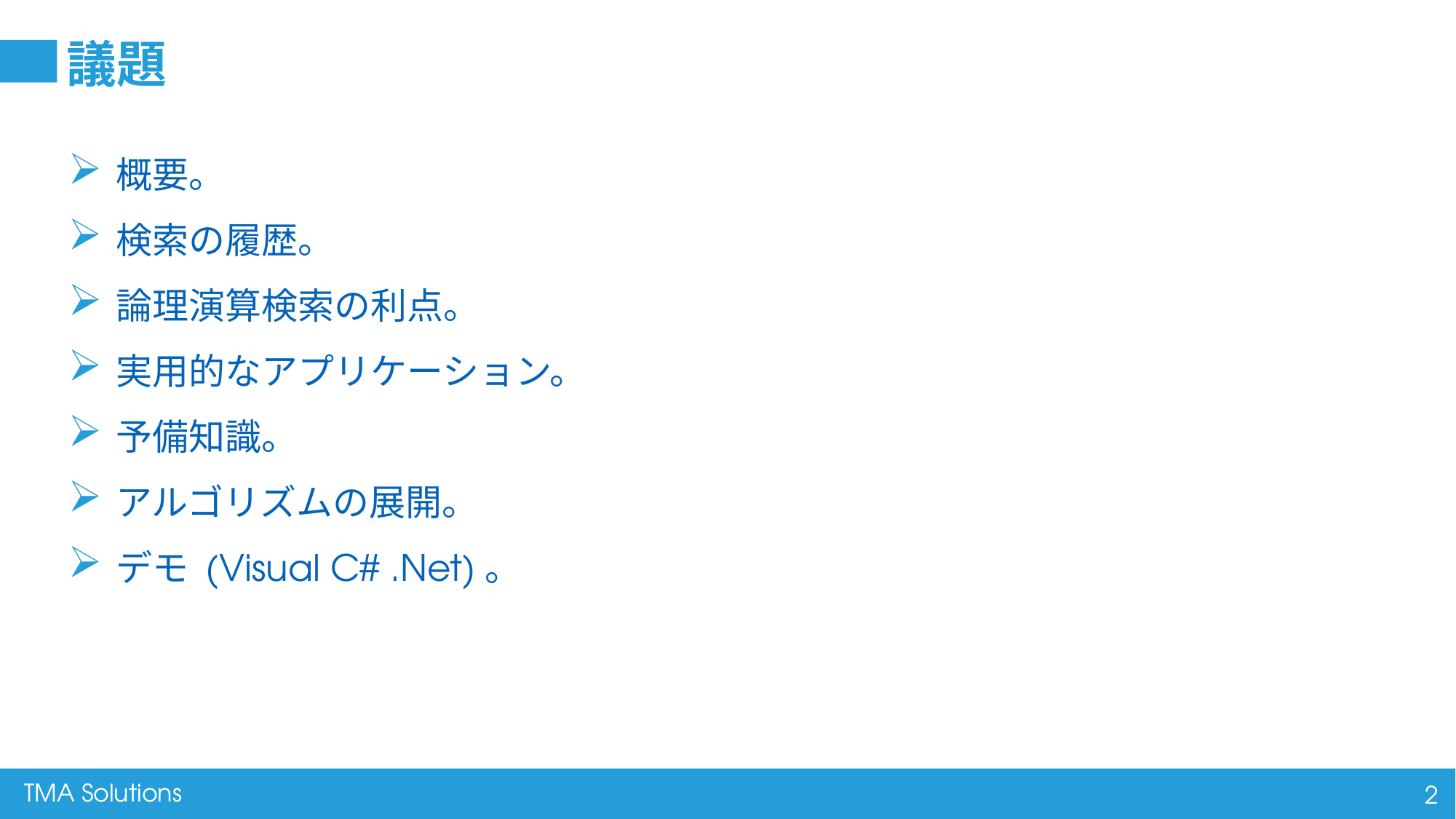

# 議題
概要。
検索の履歴。
論理演算検索の利点。
実用的なアプリケーション。
予備知識。
アルゴリズムの展開。
デモ (Visual C# .Net)。